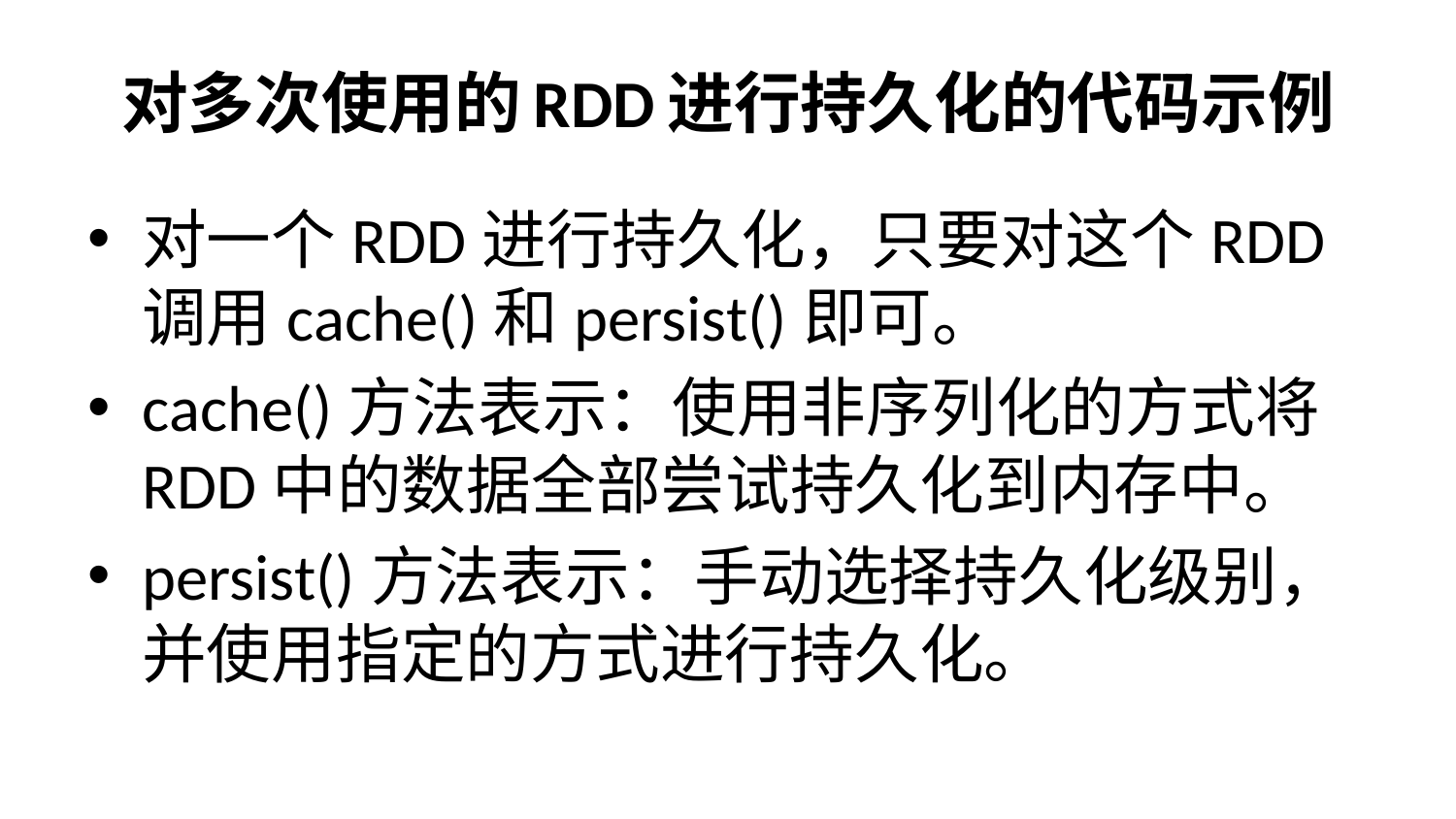

# 对多次使用的RDD进行持久化的代码示例
对一个RDD进行持久化，只要对这个RDD调用cache()和persist()即可。
cache()方法表示：使用非序列化的方式将RDD中的数据全部尝试持久化到内存中。
persist()方法表示：手动选择持久化级别，并使用指定的方式进行持久化。